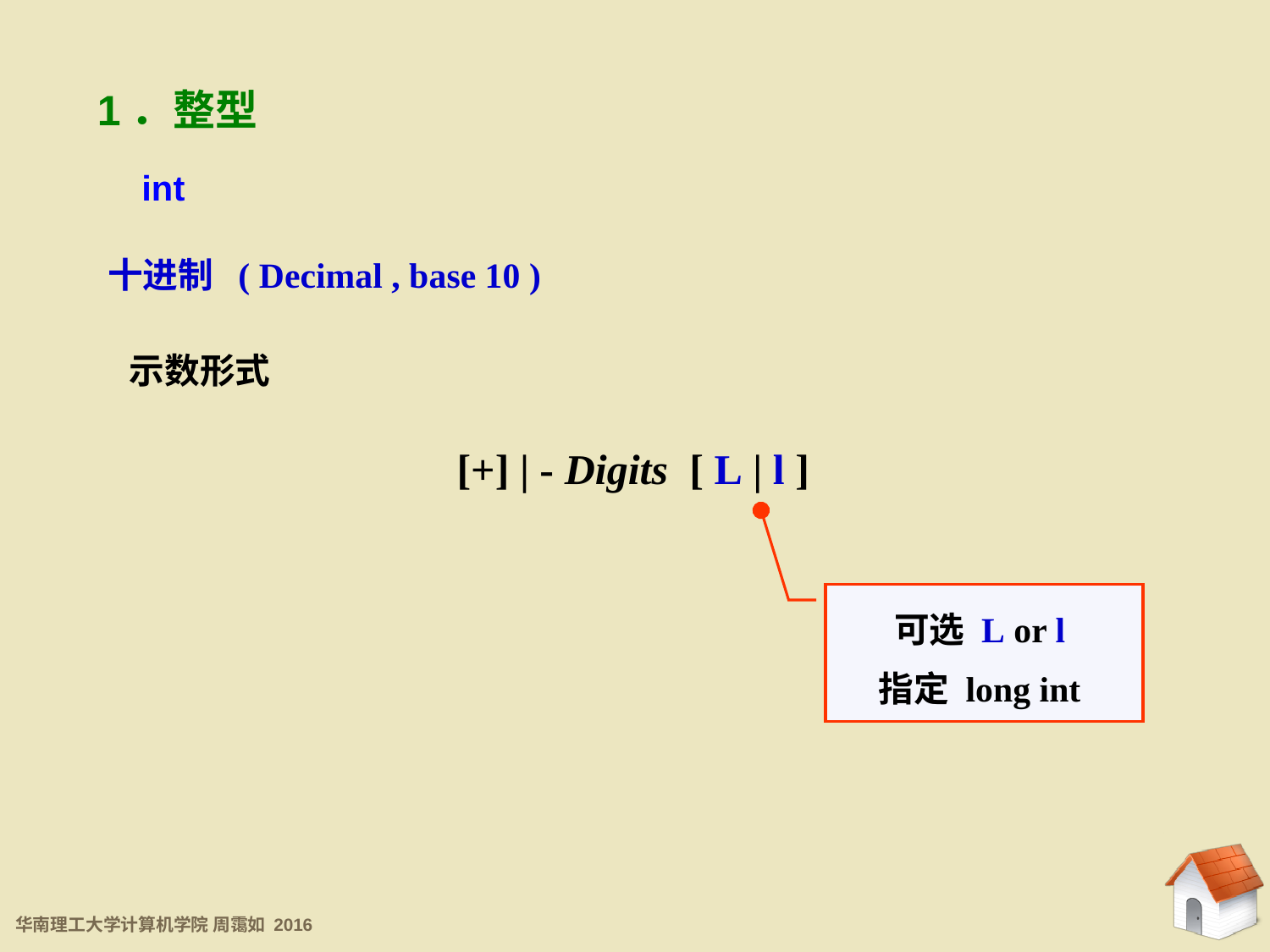

1．整型
int
十进制  ( Decimal , base 10 )
示数形式
[+] | - Digits  [ L | l ]
可选 L or l
指定 long int